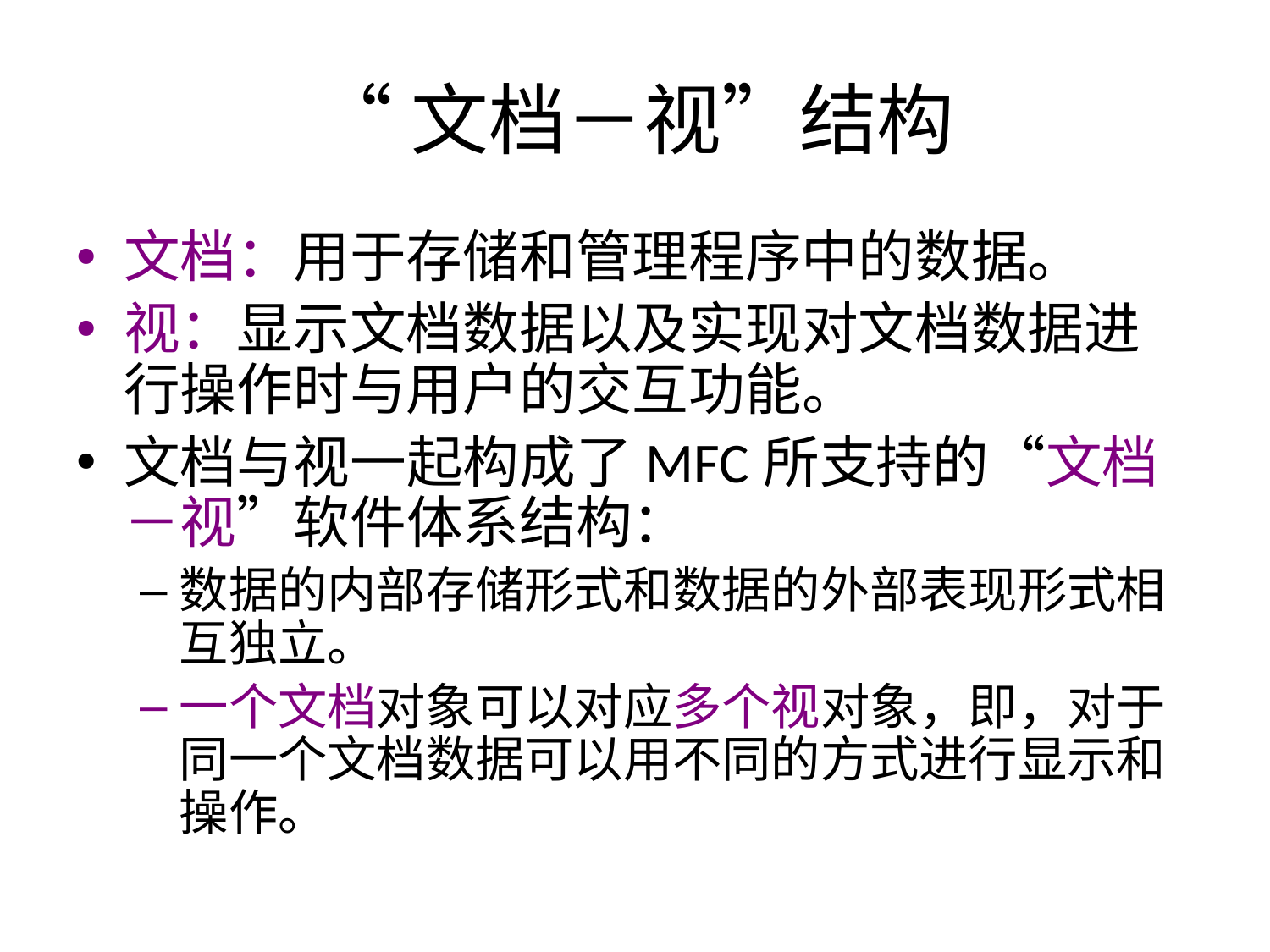

# “文档－视”结构
文档：用于存储和管理程序中的数据。
视：显示文档数据以及实现对文档数据进行操作时与用户的交互功能。
文档与视一起构成了MFC所支持的“文档－视”软件体系结构：
数据的内部存储形式和数据的外部表现形式相互独立。
一个文档对象可以对应多个视对象，即，对于同一个文档数据可以用不同的方式进行显示和操作。